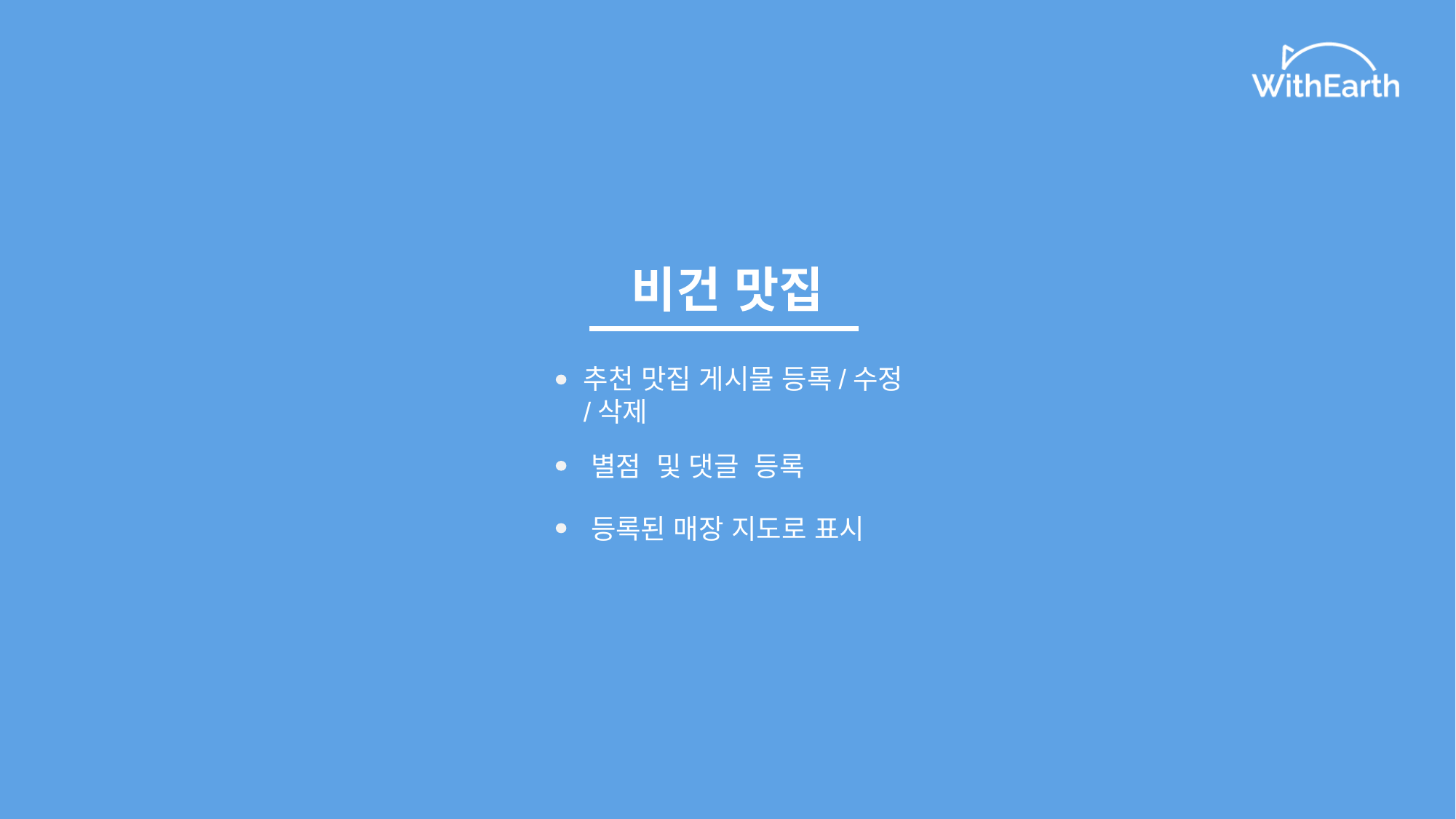

비건 맛집
추천 맛집 게시물 등록/수정/삭제

별점  및 댓글  등록

등록된 매장 지도로 표시